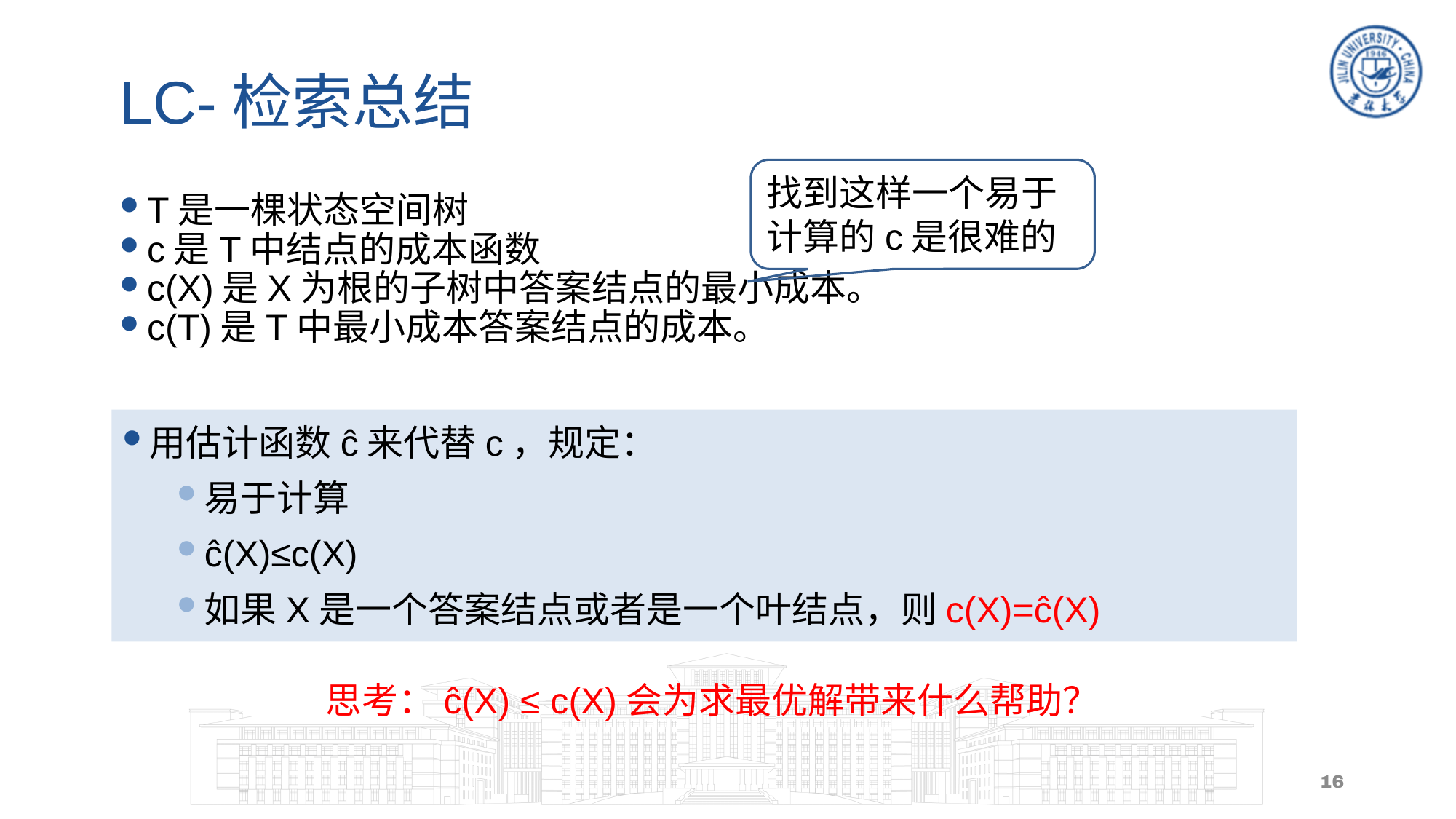

# LC-检索总结
找到这样一个易于计算的c是很难的
T是一棵状态空间树
c是T中结点的成本函数
c(X)是X为根的子树中答案结点的最小成本。
c(T)是T中最小成本答案结点的成本。
用估计函数ĉ来代替c，规定：
易于计算
ĉ(X)≤c(X)
如果X是一个答案结点或者是一个叶结点，则c(X)=ĉ(X)
思考：ĉ(X) ≤ c(X)会为求最优解带来什么帮助？
16